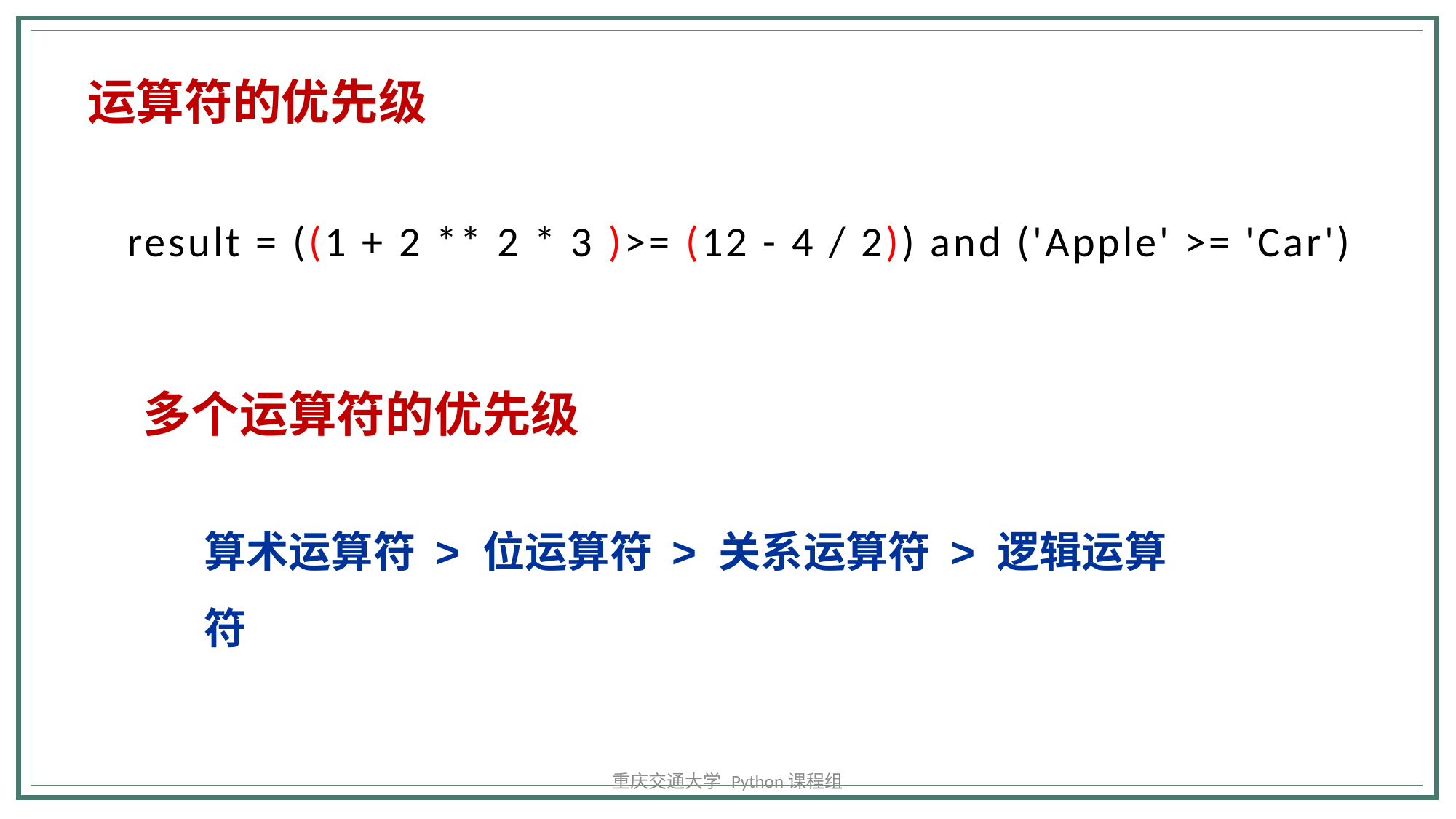

运算符的优先级
result = ((1 + 2 ** 2 * 3 )>= (12 - 4 / 2)) and ('Apple' >= 'Car')
多个运算符的优先级
算术运算符 > 位运算符 > 关系运算符 > 逻辑运算符
重庆交通大学 Python课程组